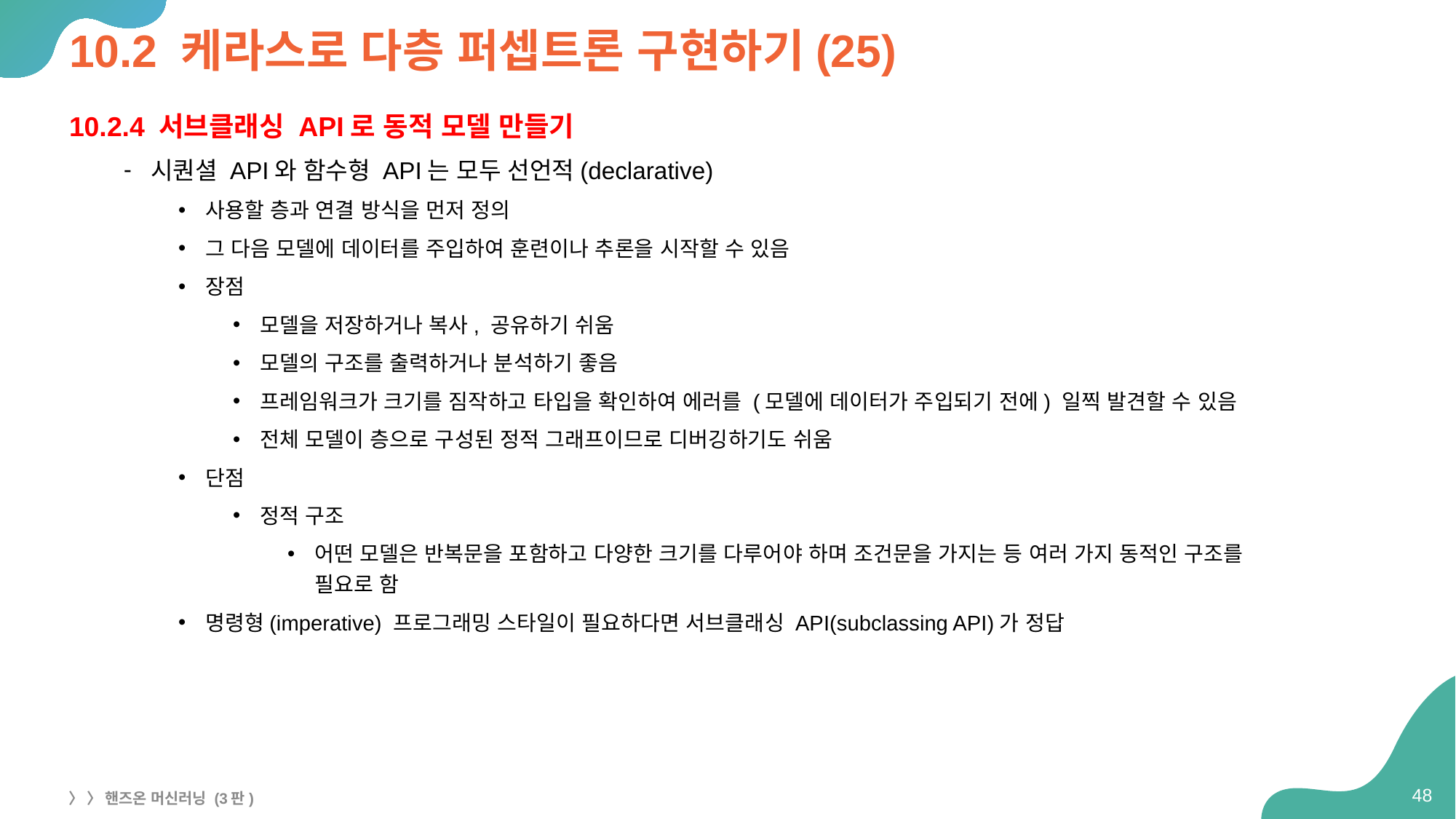

# 10.2 케라스로 다층 퍼셉트론 구현하기(25)
10.2.4 서브클래싱 API로 동적 모델 만들기
시퀀셜 API와 함수형 API는 모두 선언적(declarative)
사용할 층과 연결 방식을 먼저 정의
그 다음 모델에 데이터를 주입하여 훈련이나 추론을 시작할 수 있음
장점
모델을 저장하거나 복사, 공유하기 쉬움
모델의 구조를 출력하거나 분석하기 좋음
프레임워크가 크기를 짐작하고 타입을 확인하여 에러를 (모델에 데이터가 주입되기 전에) 일찍 발견할 수 있음
전체 모델이 층으로 구성된 정적 그래프이므로 디버깅하기도 쉬움
단점
정적 구조
어떤 모델은 반복문을 포함하고 다양한 크기를 다루어야 하며 조건문을 가지는 등 여러 가지 동적인 구조를
필요로 함
명령형(imperative) 프로그래밍 스타일이 필요하다면 서브클래싱 API(subclassing API)가 정답
48
〉 〉 핸즈온 머신러닝 (3판)